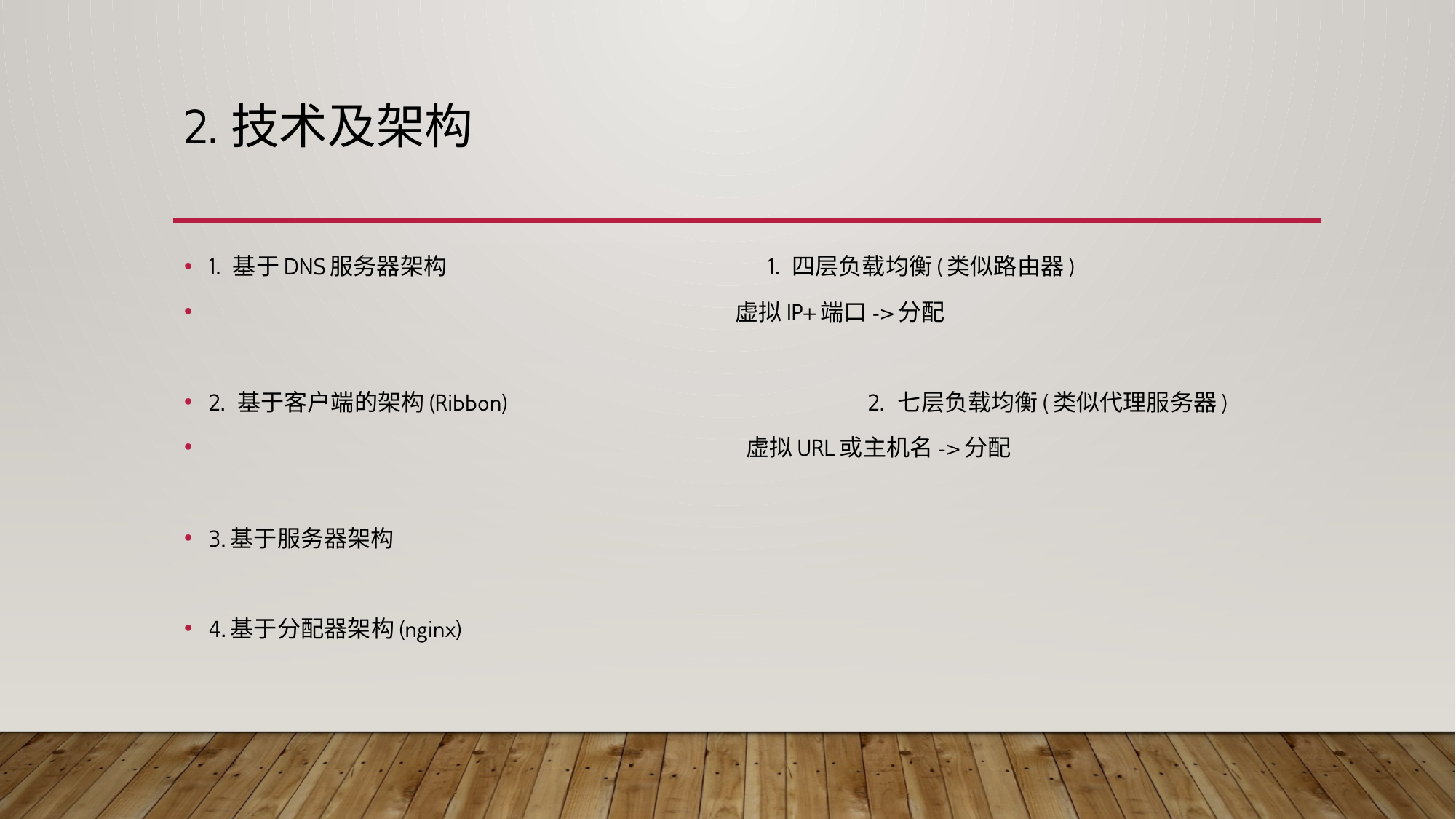

# 2.技术及架构
1. 基于DNS服务器架构                                                            1. 四层负载均衡(类似路由器)
                                                                                                   虚拟IP+端口->分配

2. 基于客户端的架构(Ribbon)                                                   2. 七层负载均衡(类似代理服务器)
                                                                                                     虚拟URL或主机名->分配

3.基于服务器架构

4.基于分配器架构(nginx)